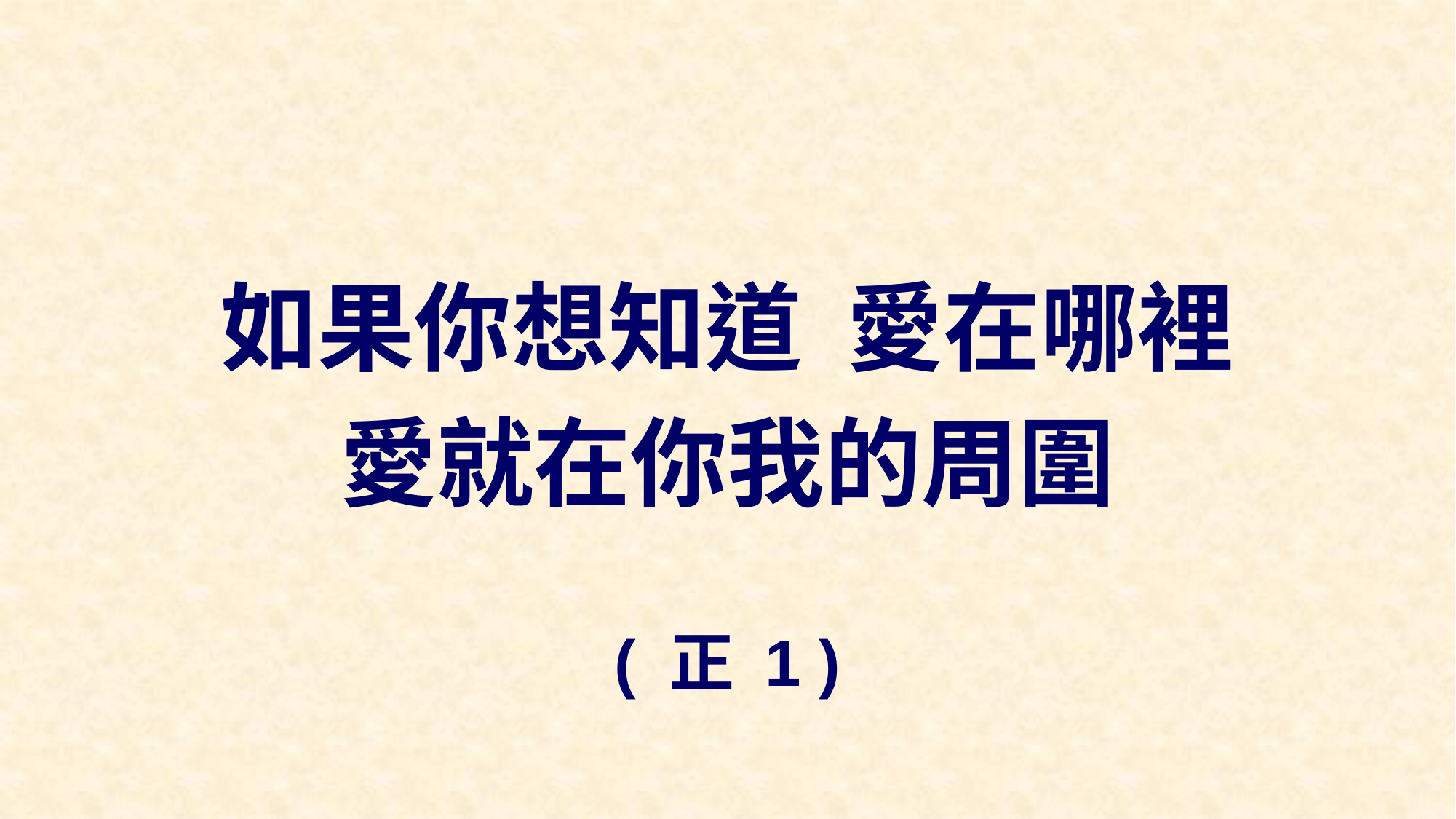

如果你想知道  愛在哪裡
愛就在你我的周圍
( 正 1 )